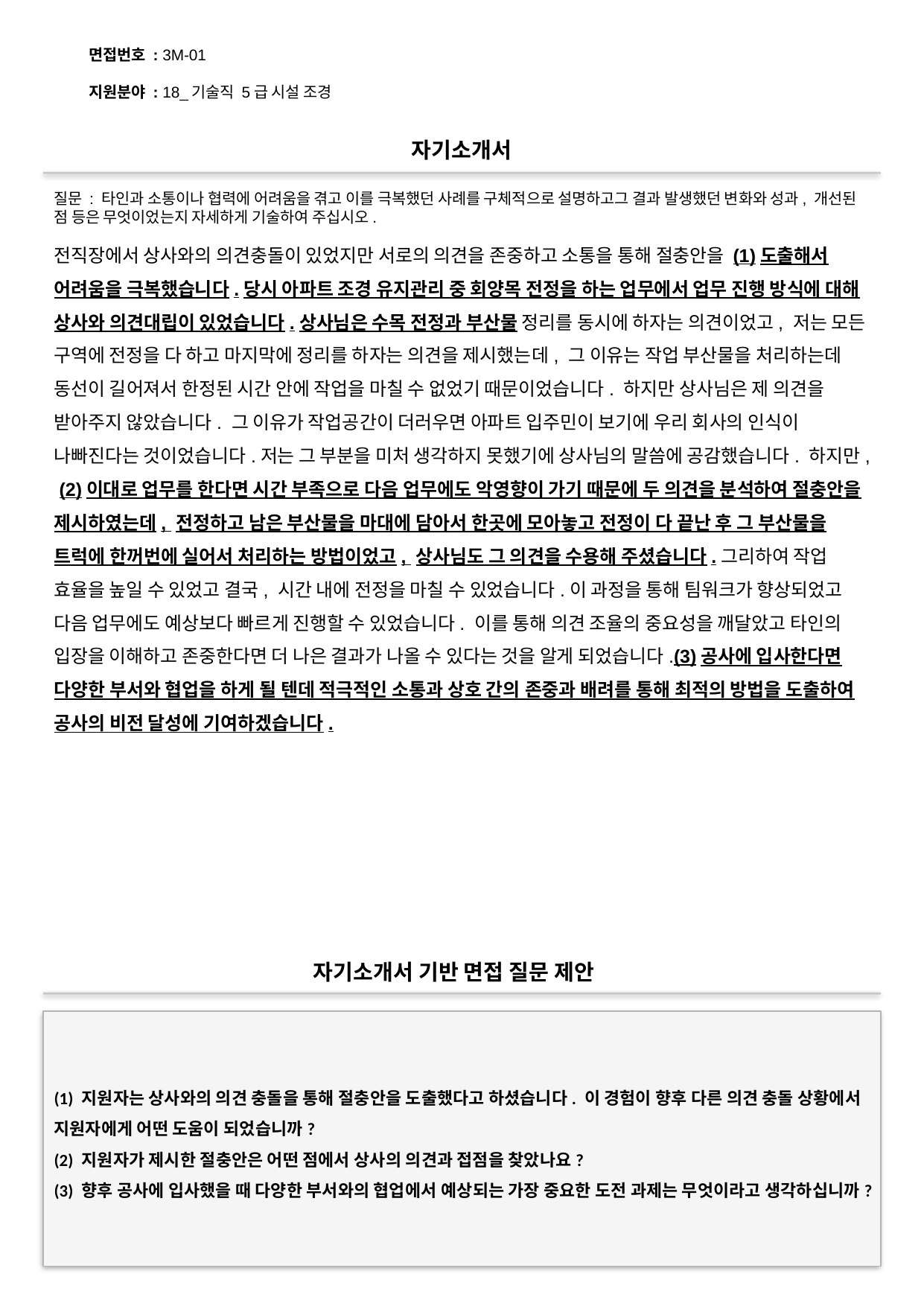

면접번호 : 3M-01

지원분야 : 18_기술직 5급 시설 조경
#

자기소개서

질문 : 타인과 소통이나 협력에 어려움을 겪고 이를 극복했던 사례를 구체적으로 설명하고그 결과 발생했던 변화와 성과, 개선된 점 등은 무엇이었는지 자세하게 기술하여 주십시오.

전직장에서 상사와의 의견충돌이 있었지만 서로의 의견을 존중하고 소통을 통해 절충안을 (1)도출해서 어려움을 극복했습니다.당시 아파트 조경 유지관리 중 회양목 전정을 하는 업무에서 업무 진행 방식에 대해 상사와 의견대립이 있었습니다.상사님은 수목 전정과 부산물 정리를 동시에 하자는 의견이었고, 저는 모든 구역에 전정을 다 하고 마지막에 정리를 하자는 의견을 제시했는데, 그 이유는 작업 부산물을 처리하는데 동선이 길어져서 한정된 시간 안에 작업을 마칠 수 없었기 때문이었습니다. 하지만 상사님은 제 의견을 받아주지 않았습니다. 그 이유가 작업공간이 더러우면 아파트 입주민이 보기에 우리 회사의 인식이 나빠진다는 것이었습니다.저는 그 부분을 미처 생각하지 못했기에 상사님의 말씀에 공감했습니다. 하지만, (2)이대로 업무를 한다면 시간 부족으로 다음 업무에도 악영향이 가기 때문에 두 의견을 분석하여 절충안을 제시하였는데, 전정하고 남은 부산물을 마대에 담아서 한곳에 모아놓고 전정이 다 끝난 후 그 부산물을 트럭에 한꺼번에 실어서 처리하는 방법이었고, 상사님도 그 의견을 수용해 주셨습니다.그리하여 작업 효율을 높일 수 있었고 결국, 시간 내에 전정을 마칠 수 있었습니다.이 과정을 통해 팀워크가 향상되었고 다음 업무에도 예상보다 빠르게 진행할 수 있었습니다. 이를 통해 의견 조율의 중요성을 깨달았고 타인의 입장을 이해하고 존중한다면 더 나은 결과가 나올 수 있다는 것을 알게 되었습니다.(3)공사에 입사한다면 다양한 부서와 협업을 하게 될 텐데 적극적인 소통과 상호 간의 존중과 배려를 통해 최적의 방법을 도출하여 공사의 비전 달성에 기여하겠습니다.

자기소개서 기반 면접 질문 제안

(1) 지원자는 상사와의 의견 충돌을 통해 절충안을 도출했다고 하셨습니다. 이 경험이 향후 다른 의견 충돌 상황에서 지원자에게 어떤 도움이 되었습니까?
(2) 지원자가 제시한 절충안은 어떤 점에서 상사의 의견과 접점을 찾았나요?
(3) 향후 공사에 입사했을 때 다양한 부서와의 협업에서 예상되는 가장 중요한 도전 과제는 무엇이라고 생각하십니까?